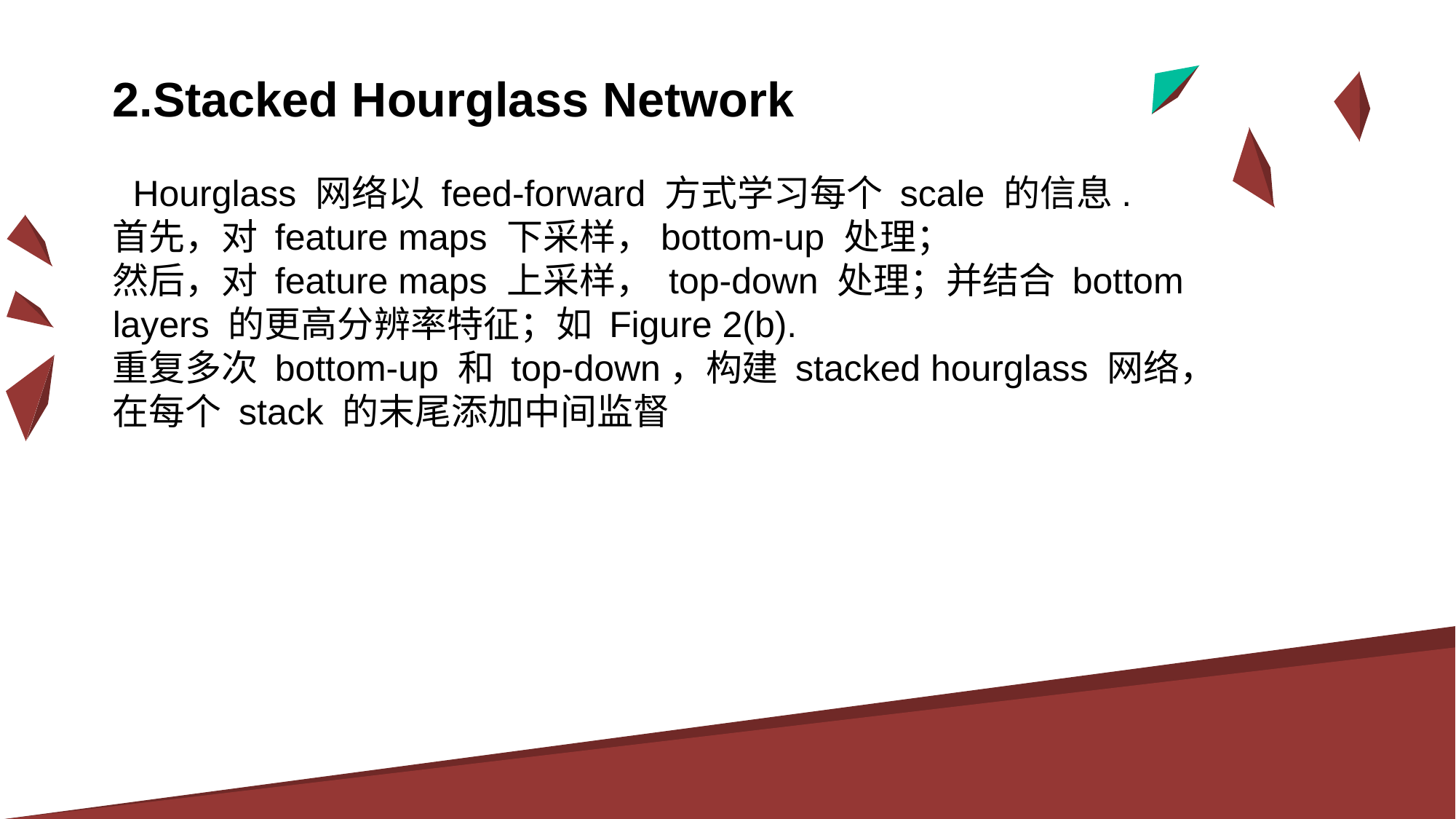

2.Stacked Hourglass Network

  Hourglass 网络以 feed-forward 方式学习每个 scale 的信息.
首先，对 feature maps 下采样，bottom-up 处理；
然后，对 feature maps 上采样， top-down 处理；并结合 bottom layers 的更高分辨率特征；如 Figure 2(b).
重复多次 bottom-up 和 top-down，构建 stacked hourglass 网络，在每个 stack 的末尾添加中间监督